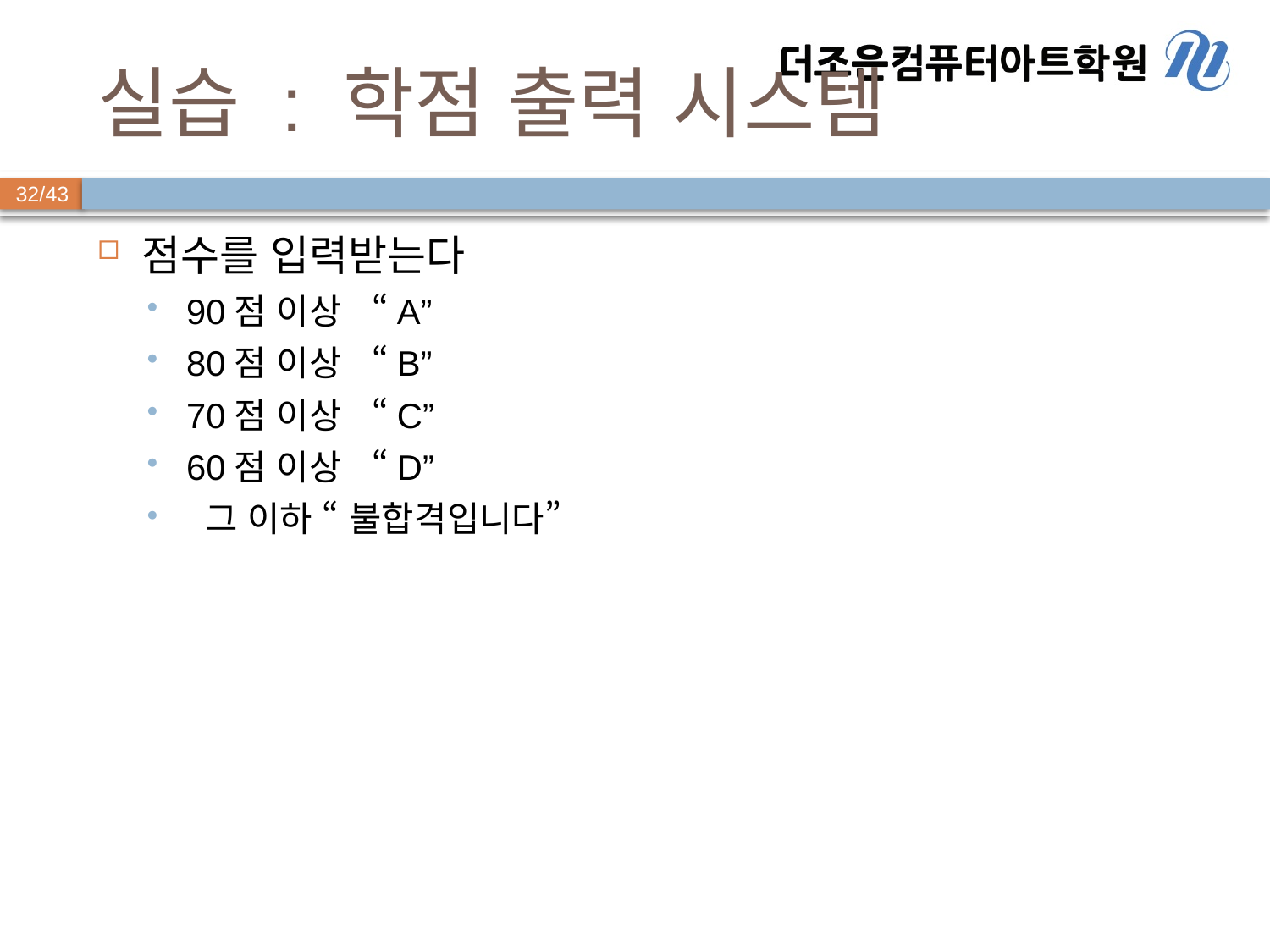

# 실습 : 학점 출력 시스템
점수를 입력받는다
90점 이상   “A”
80점 이상   “B”
70점 이상   “C”
60점 이상   “D”
 그 이하 “ 불합격입니다”